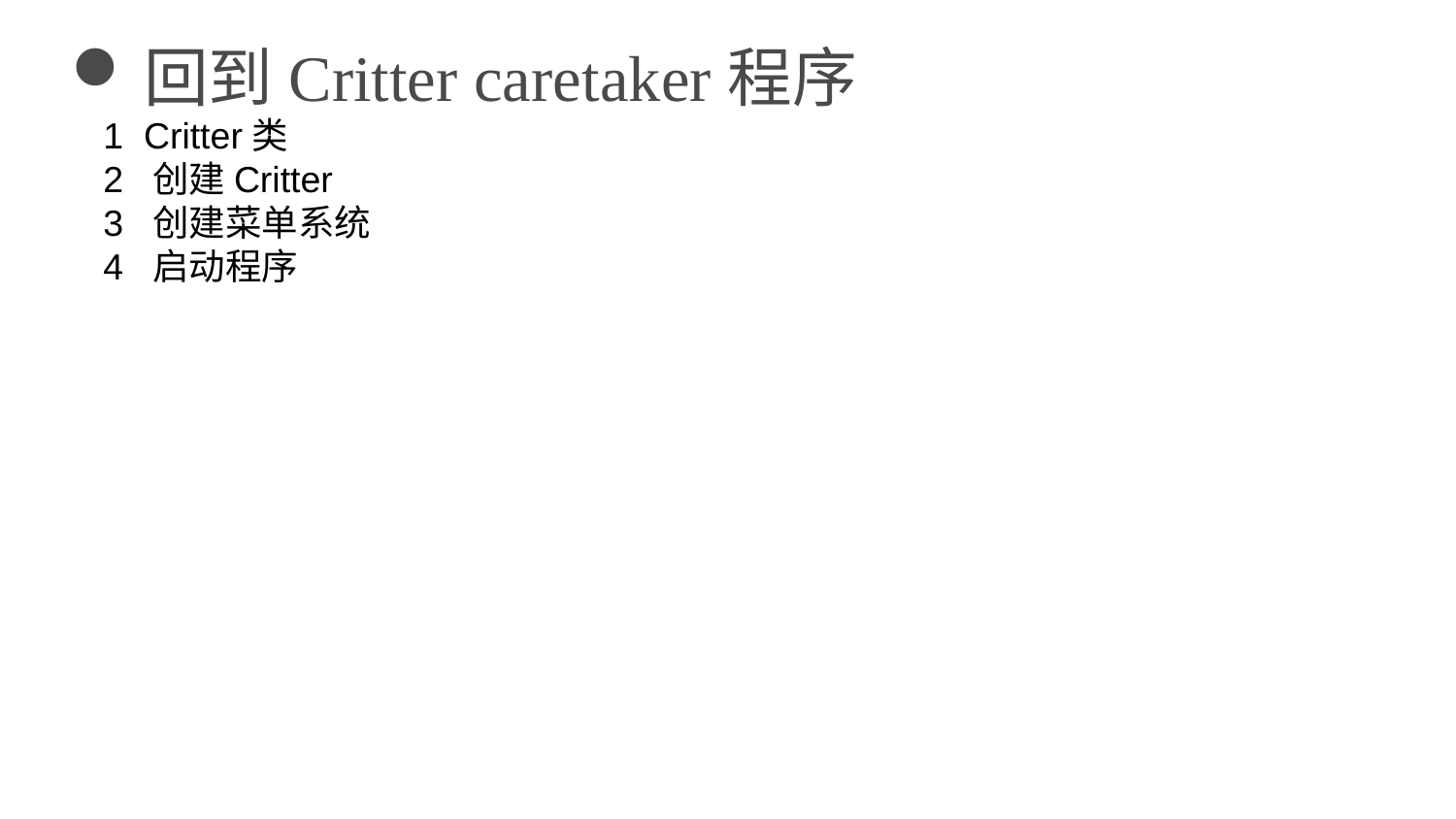

回到Critter caretaker程序
1  Critter类
2  创建Critter
3  创建菜单系统
4  启动程序
26